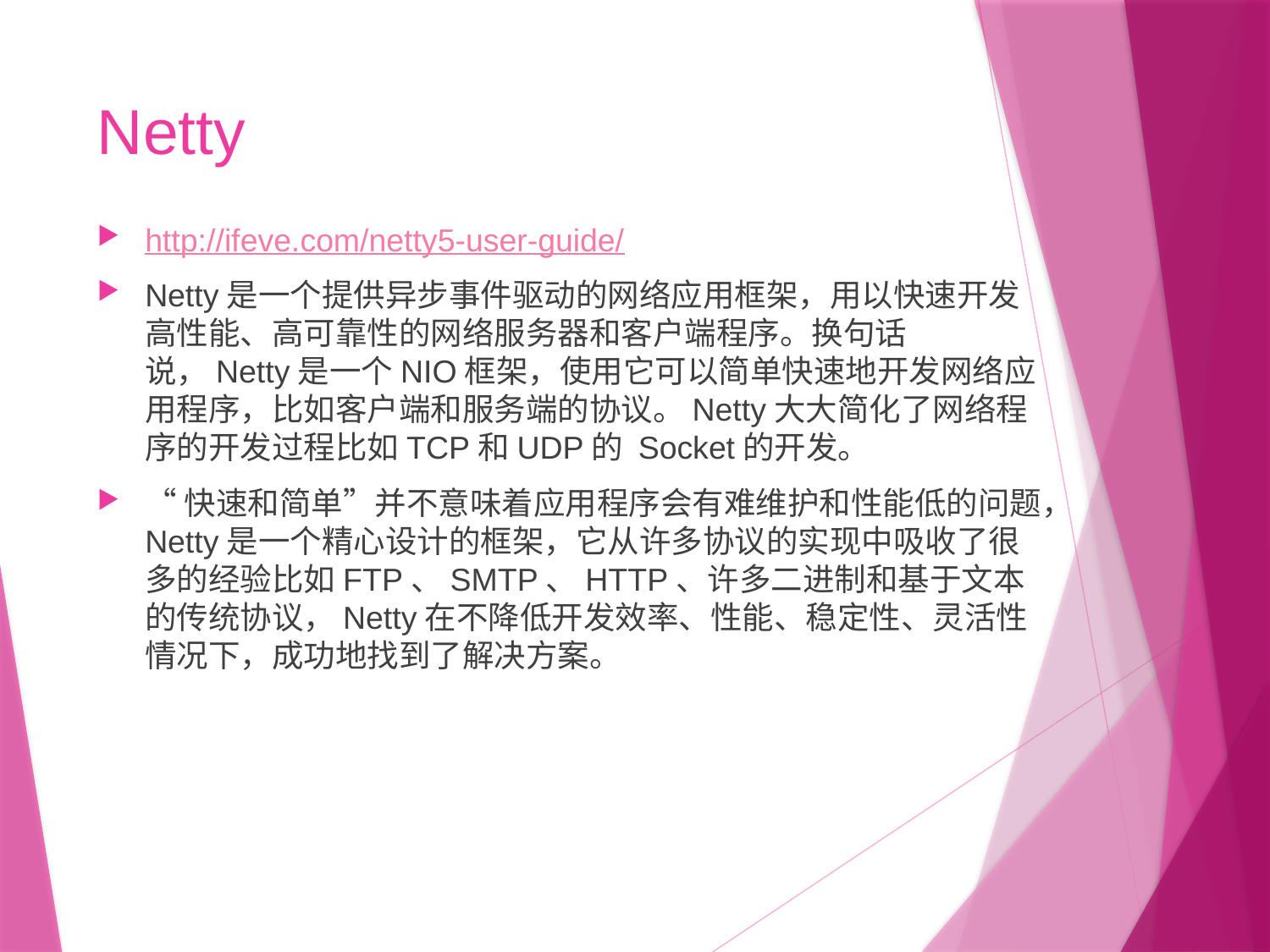

# Netty
http://ifeve.com/netty5-user-guide/
Netty是一个提供异步事件驱动的网络应用框架，用以快速开发高性能、高可靠性的网络服务器和客户端程序。换句话说，Netty是一个NIO框架，使用它可以简单快速地开发网络应用程序，比如客户端和服务端的协议。Netty大大简化了网络程序的开发过程比如TCP和UDP的 Socket的开发。
“快速和简单”并不意味着应用程序会有难维护和性能低的问题，Netty是一个精心设计的框架，它从许多协议的实现中吸收了很多的经验比如FTP、SMTP、HTTP、许多二进制和基于文本的传统协议，Netty在不降低开发效率、性能、稳定性、灵活性情况下，成功地找到了解决方案。